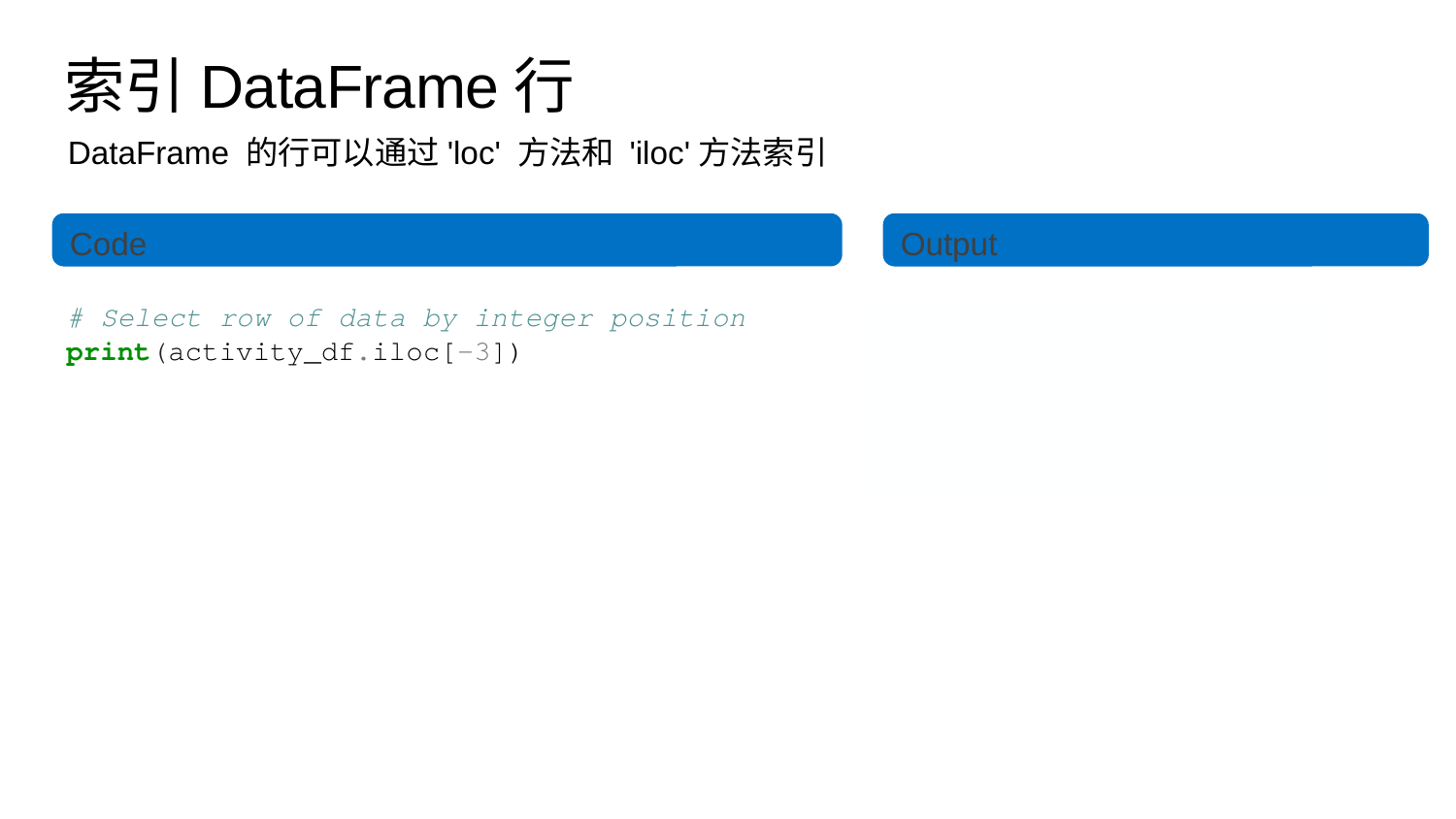

索引DataFrame行
DataFrame 的行可以通过'loc' 方法和 'iloc'方法索引
Code
Output
# Select row of data by integer position
print(activity_df.iloc[-3])

>>>	Walking 3907.0
	Cycling 2.4
	Name: 2015-04-01,
	dtype: float64